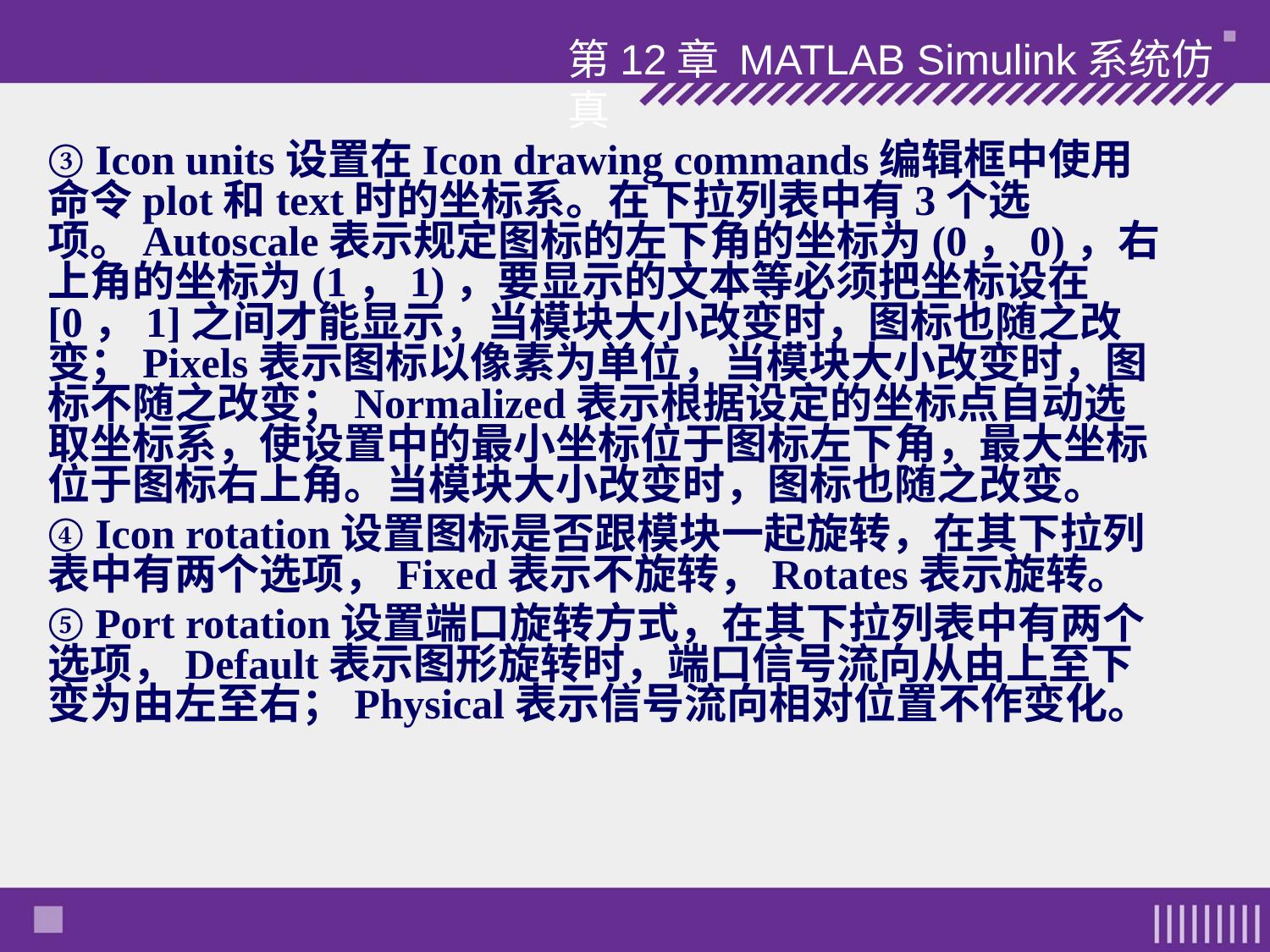

第12章 MATLAB Simulink系统仿真
③ Icon units设置在Icon drawing commands编辑框中使用命令plot和text时的坐标系。在下拉列表中有3个选项。Autoscale表示规定图标的左下角的坐标为(0，0)，右上角的坐标为(1，1)，要显示的文本等必须把坐标设在[0，1]之间才能显示，当模块大小改变时，图标也随之改变；Pixels表示图标以像素为单位，当模块大小改变时，图标不随之改变；Normalized表示根据设定的坐标点自动选取坐标系，使设置中的最小坐标位于图标左下角，最大坐标位于图标右上角。当模块大小改变时，图标也随之改变。
④ Icon rotation设置图标是否跟模块一起旋转，在其下拉列表中有两个选项，Fixed表示不旋转，Rotates表示旋转。
⑤ Port rotation设置端口旋转方式，在其下拉列表中有两个选项，Default表示图形旋转时，端口信号流向从由上至下变为由左至右；Physical表示信号流向相对位置不作变化。